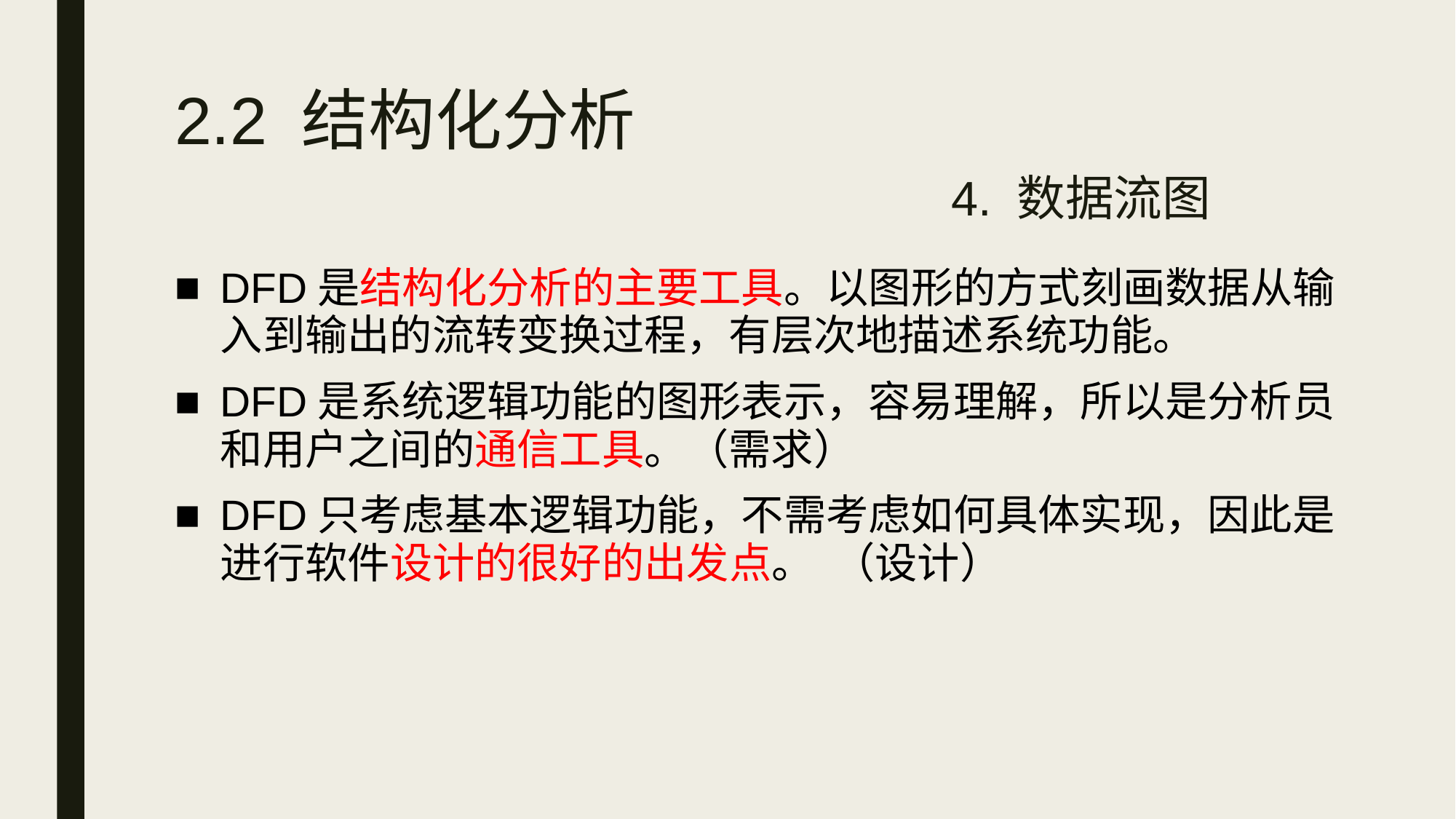

# 2.2 结构化分析 4. 数据流图
DFD是结构化分析的主要工具。以图形的方式刻画数据从输入到输出的流转变换过程，有层次地描述系统功能。
DFD是系统逻辑功能的图形表示，容易理解，所以是分析员和用户之间的通信工具。（需求）
DFD只考虑基本逻辑功能，不需考虑如何具体实现，因此是进行软件设计的很好的出发点。  （设计）